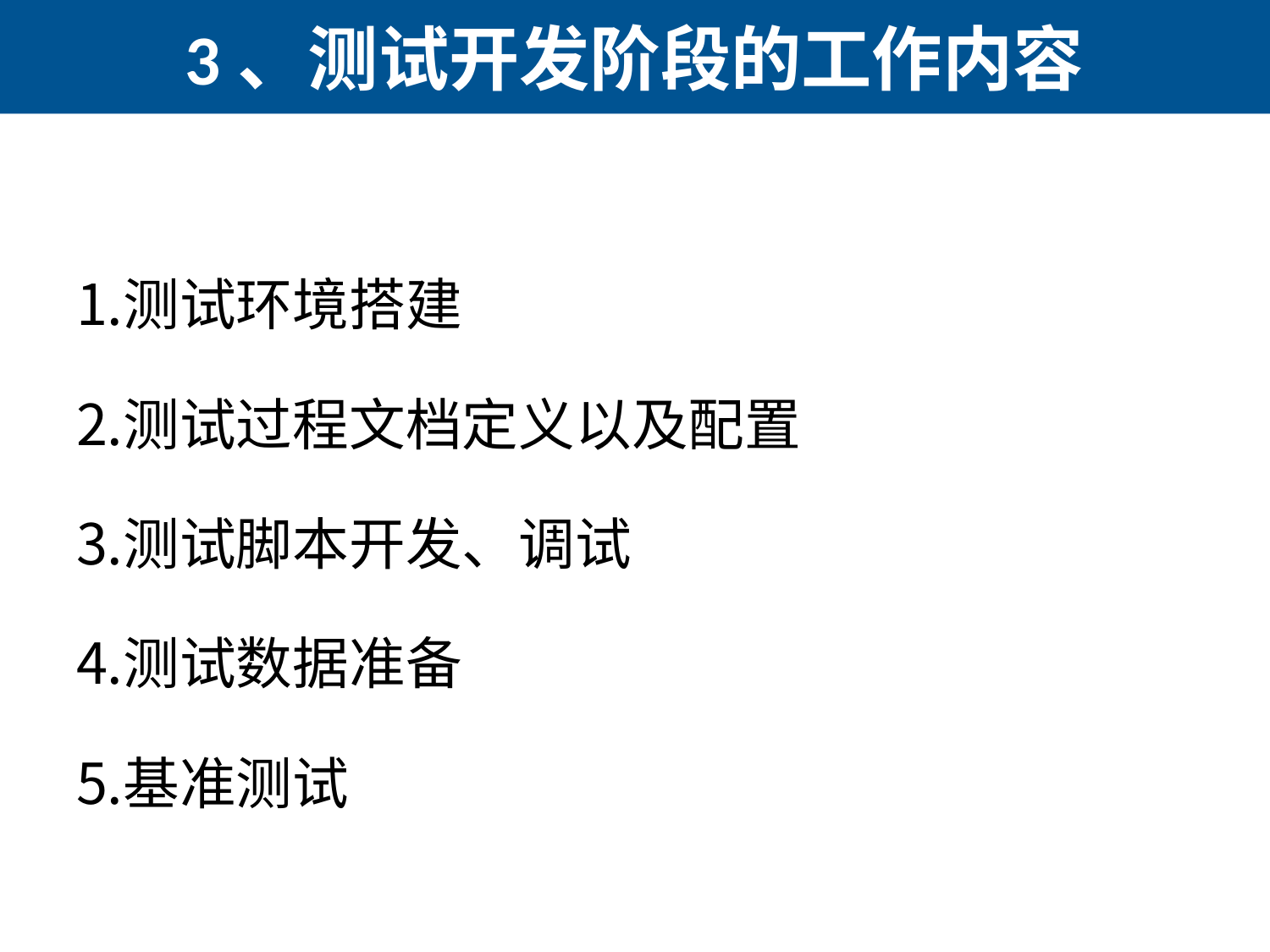

# 3、测试开发阶段的工作内容
测试环境搭建
测试过程文档定义以及配置
测试脚本开发、调试
测试数据准备
基准测试